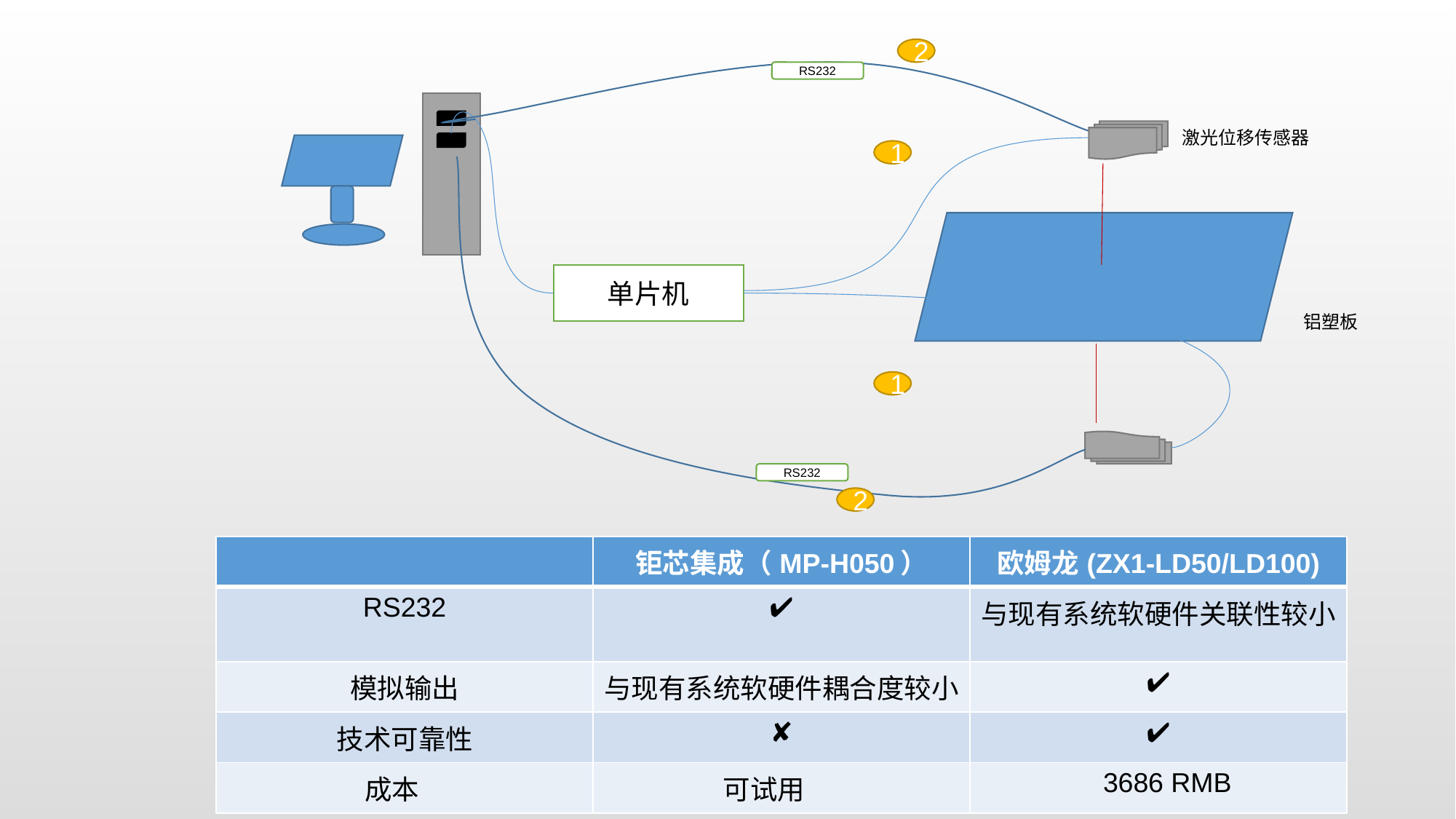

2

RS232

激光位移传感器

1

单片机
铝塑板
1

RS232
2
|  | 钜芯集成（MP-H050） | 欧姆龙(ZX1-LD50/LD100) |
| --- | --- | --- |
| RS232 | ✔ | 与现有系统软硬件关联性较小 |
| 模拟输出 | 与现有系统软硬件耦合度较小 | ✔ |
| 技术可靠性 | ✘ | ✔ |
| 成本 | 可试用 | 3686 RMB |